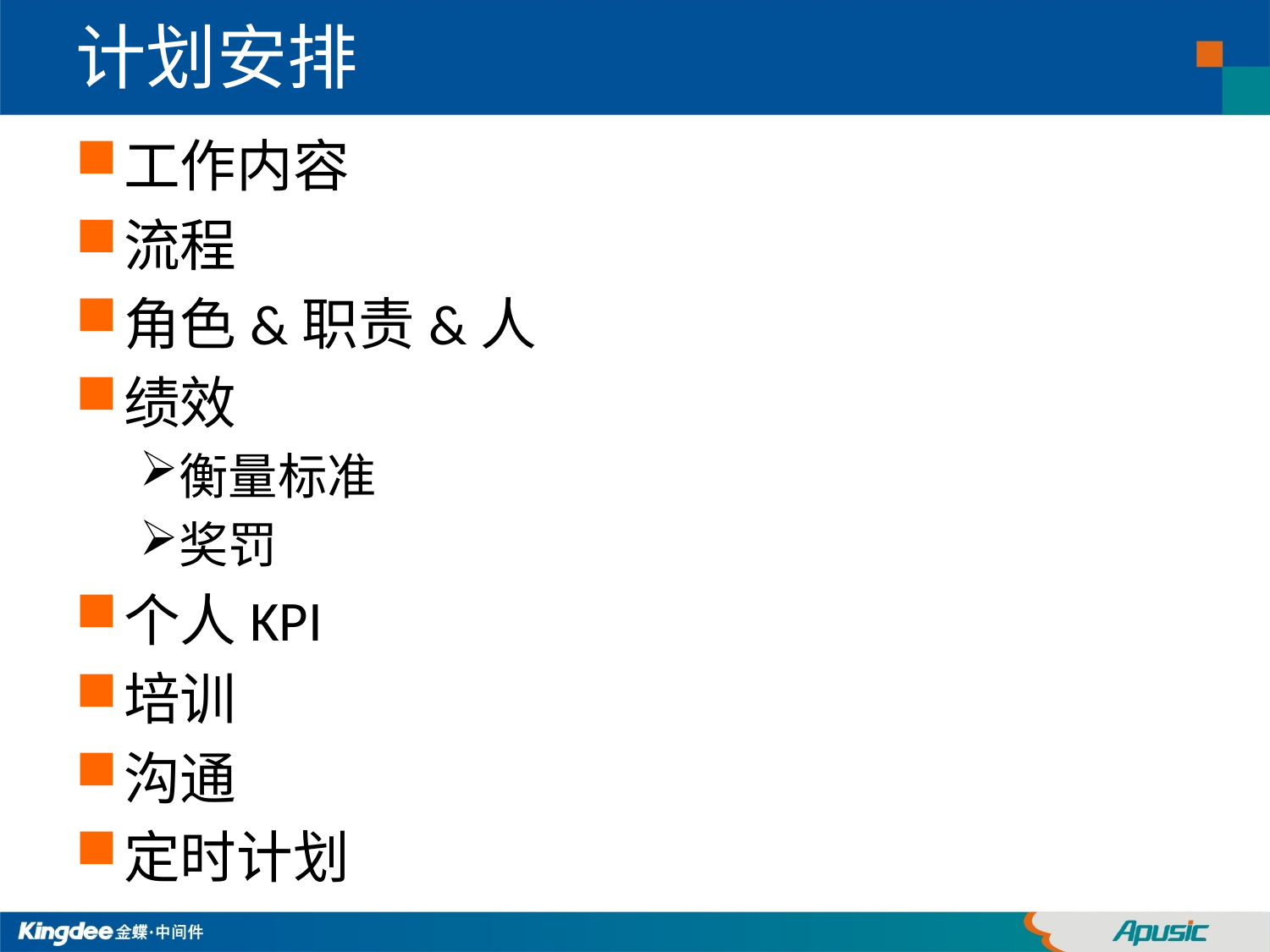

# 计划安排
工作内容
流程
角色&职责&人
绩效
衡量标准
奖罚
个人KPI
培训
沟通
定时计划